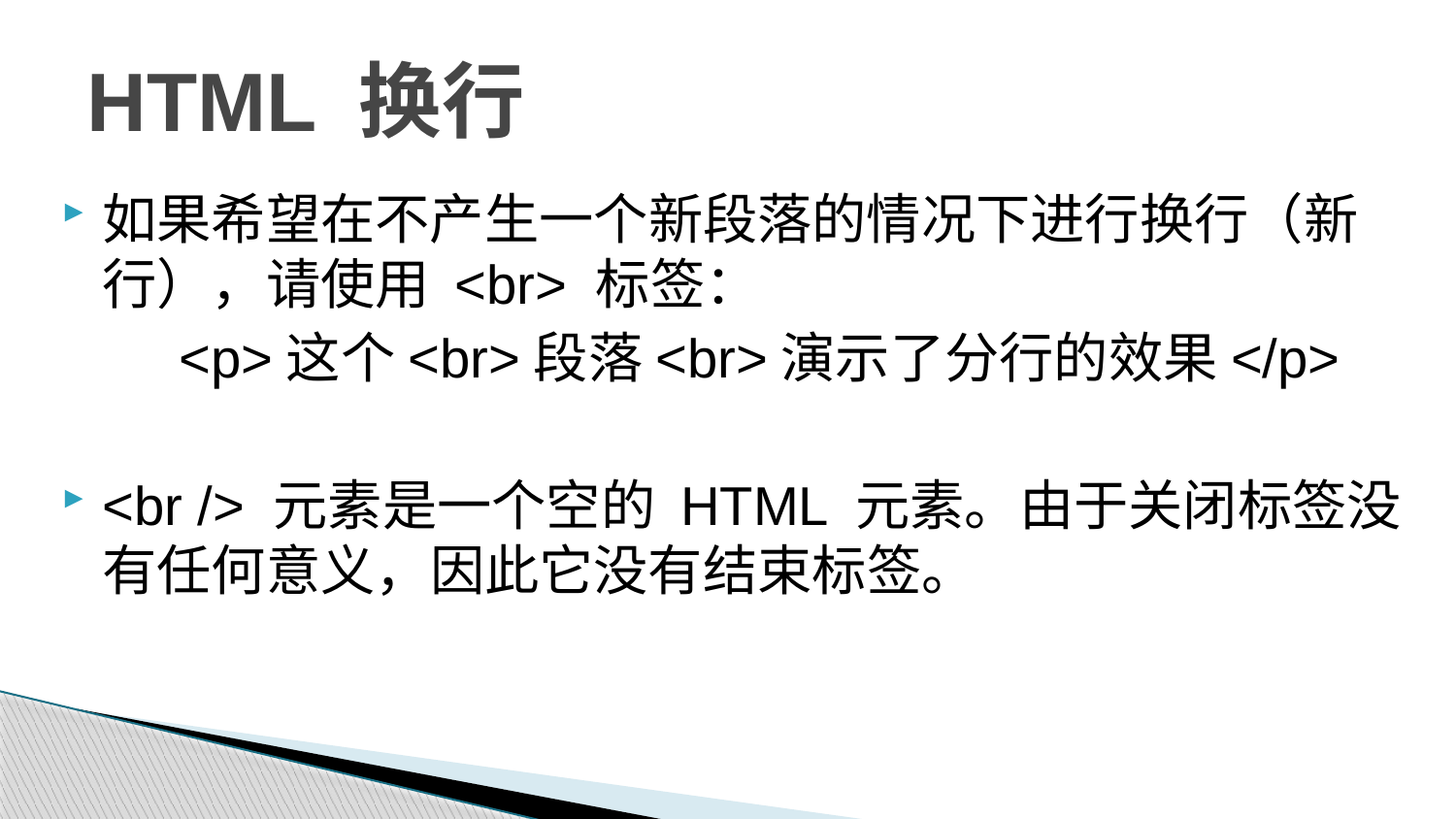

# HTML 换行
如果希望在不产生一个新段落的情况下进行换行（新行），请使用 <br> 标签：
<p>这个<br>段落<br>演示了分行的效果</p>

<br /> 元素是一个空的 HTML 元素。由于关闭标签没有任何意义，因此它没有结束标签。